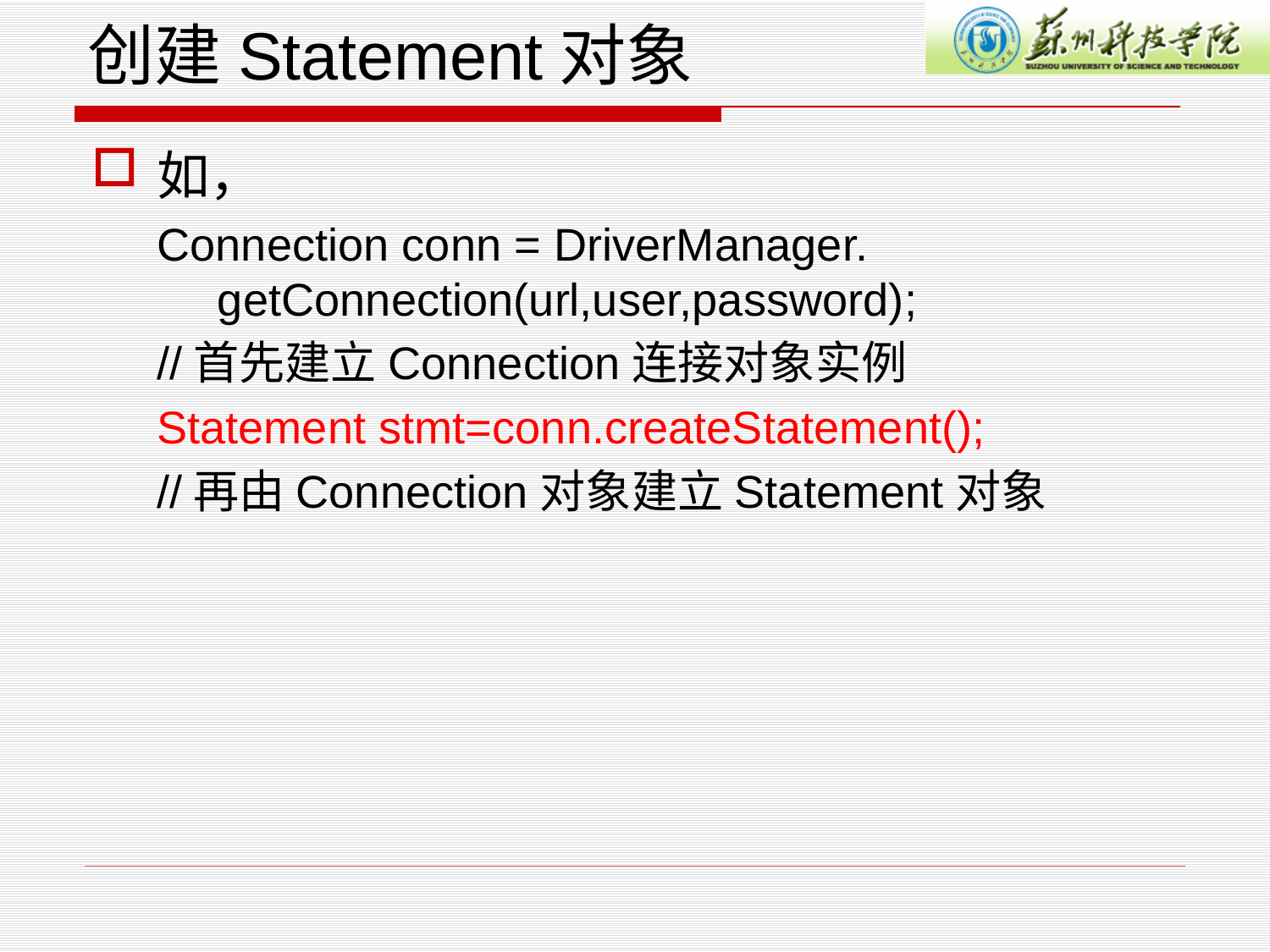

# 创建Statement对象
如，
Connection conn = DriverManager. getConnection(url,user,password);
//首先建立Connection连接对象实例
Statement stmt=conn.createStatement();
//再由Connection对象建立Statement对象